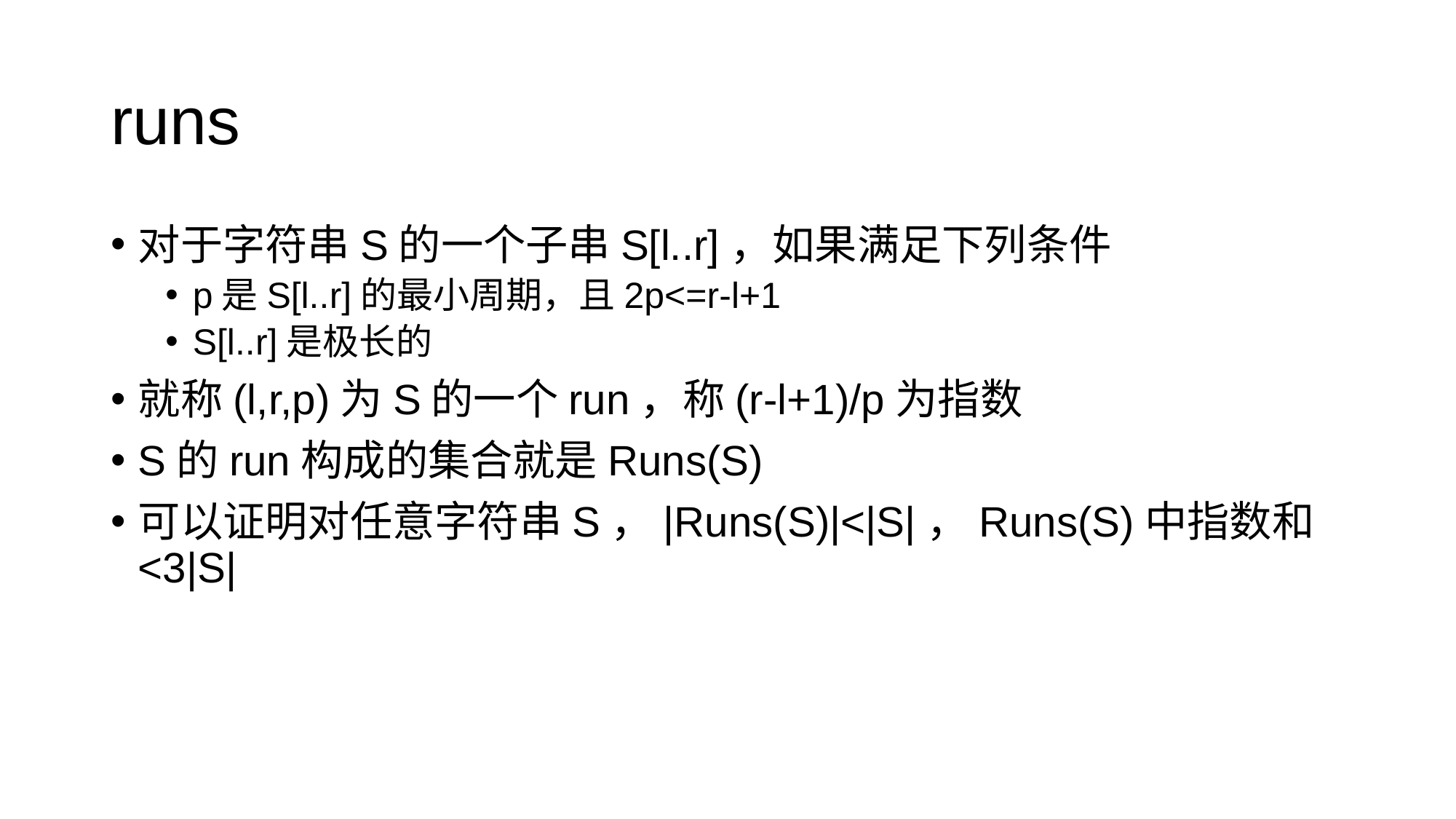

# runs
对于字符串S的一个子串S[l..r]，如果满足下列条件
p是S[l..r]的最小周期，且2p<=r-l+1
S[l..r]是极长的
就称(l,r,p)为S的一个run，称(r-l+1)/p为指数
S的run构成的集合就是Runs(S)
可以证明对任意字符串S，|Runs(S)|<|S|，Runs(S)中指数和<3|S|